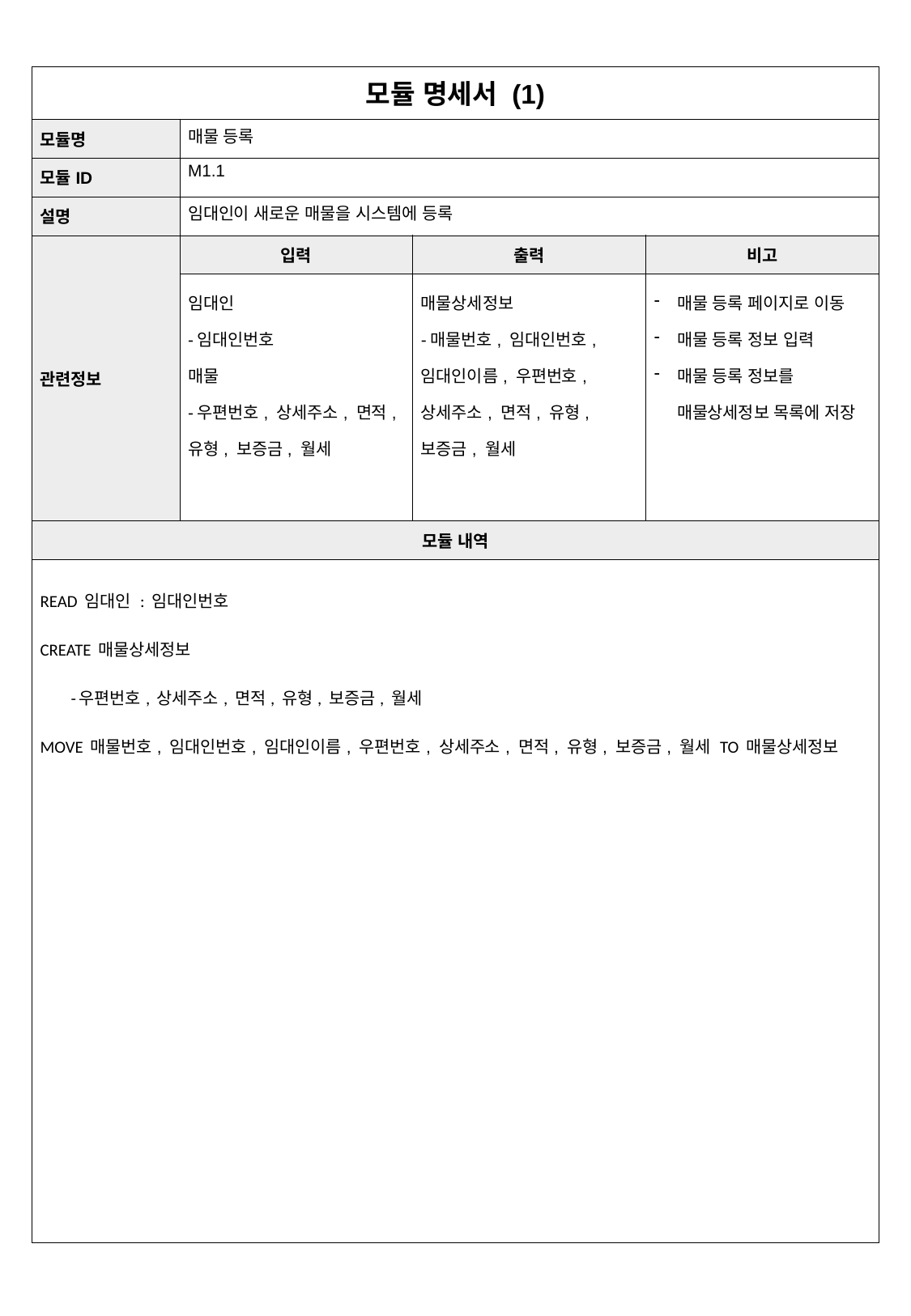

| 모듈 명세서 (1) | 주문신청서작성 |  |  |
| --- | --- | --- | --- |
| 모듈명 | 매물 등록 |  |  |
| 모듈ID | M1.1 |  |  |
| 설명 | 임대인이 새로운 매물을 시스템에 등록 |  |  |
| 관련정보 | 입력 | 출력 | 비고 |
|  | 임대인 -임대인번호 매물 -우편번호, 상세주소, 면적, 유형, 보증금, 월세 | 매물상세정보 -매물번호, 임대인번호, 임대인이름, 우편번호, 상세주소, 면적, 유형, 보증금, 월세 | 매물 등록 페이지로 이동 매물 등록 정보 입력 매물 등록 정보를 매물상세정보 목록에 저장 |
| 모듈 내역 |  |  |  |
| READ 임대인 : 임대인번호 CREATE 매물상세정보 -우편번호, 상세주소, 면적, 유형, 보증금, 월세 MOVE 매물번호, 임대인번호, 임대인이름, 우편번호, 상세주소, 면적, 유형, 보증금, 월세 TO 매물상세정보 |  |  |  |